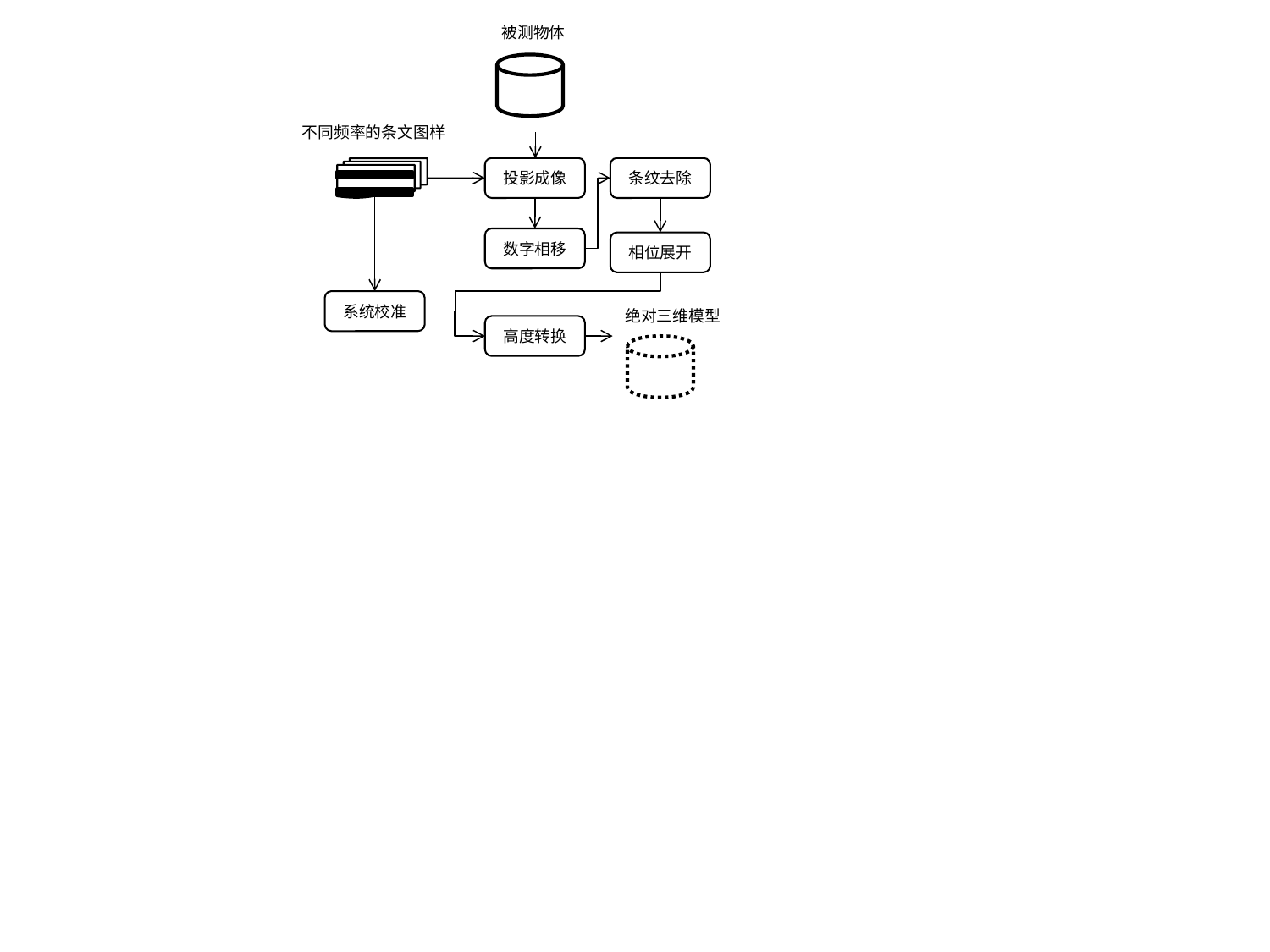

被测物体

不同频率的条文图样
投影成像
条纹去除

数字相移
相位展开
系统校准
绝对三维模型
高度转换